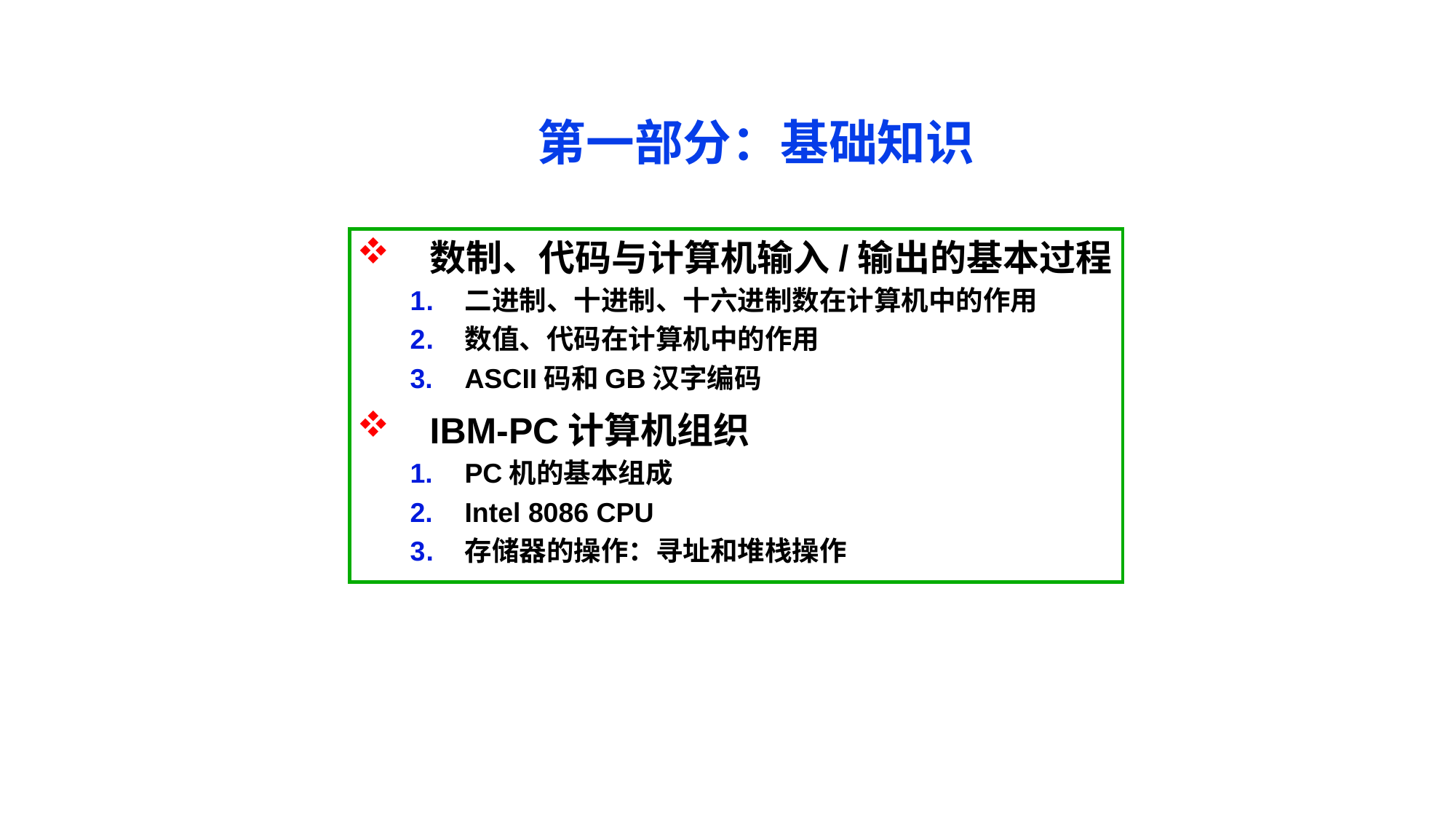

# 第一部分：基础知识
数制、代码与计算机输入/输出的基本过程
二进制、十进制、十六进制数在计算机中的作用
数值、代码在计算机中的作用
ASCII码和GB汉字编码
IBM-PC计算机组织
PC机的基本组成
Intel 8086 CPU
存储器的操作：寻址和堆栈操作